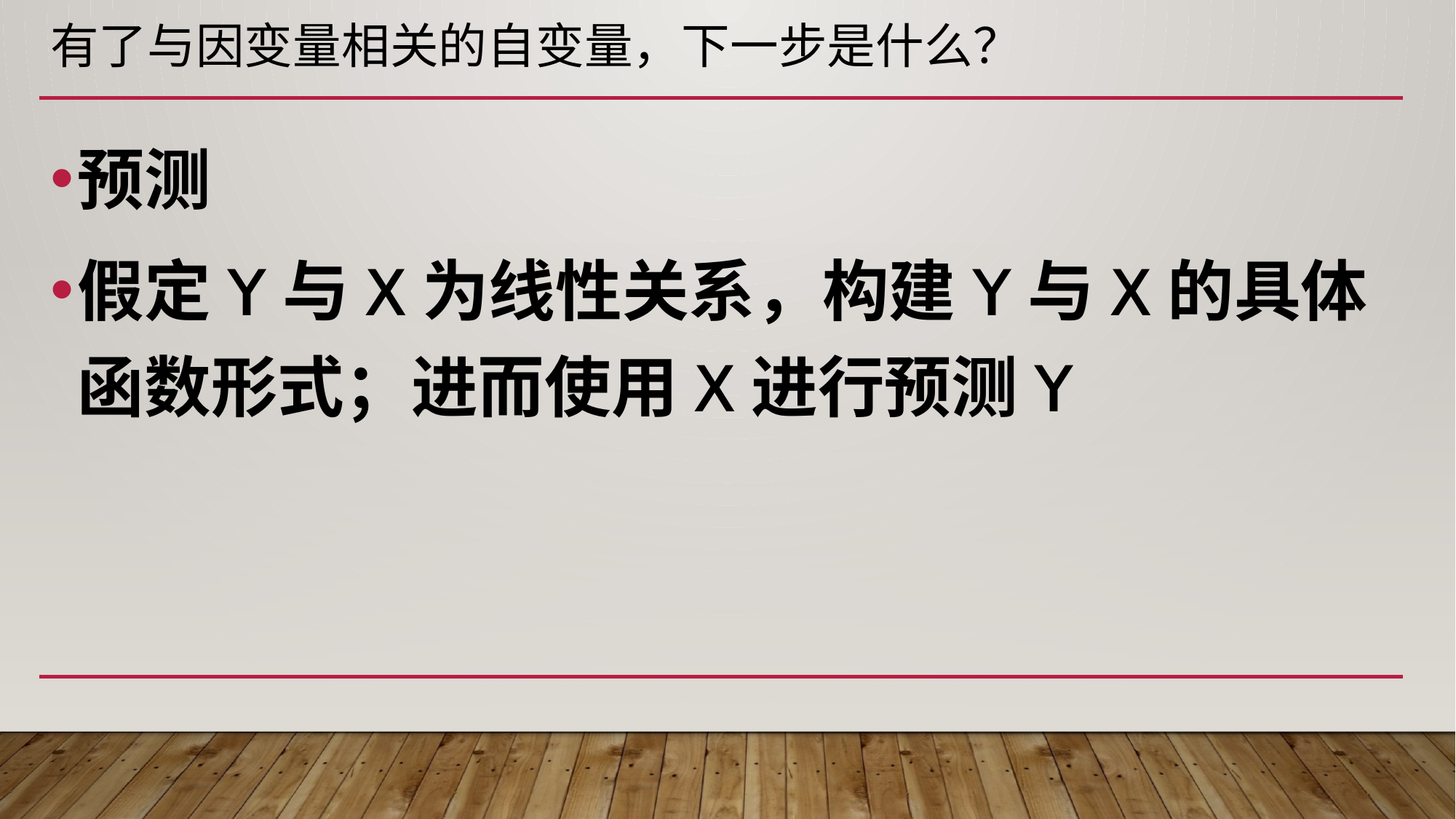

# 有了与因变量相关的自变量，下一步是什么？
预测
假定Y与X为线性关系，构建Y与X的具体函数形式；进而使用X进行预测Y